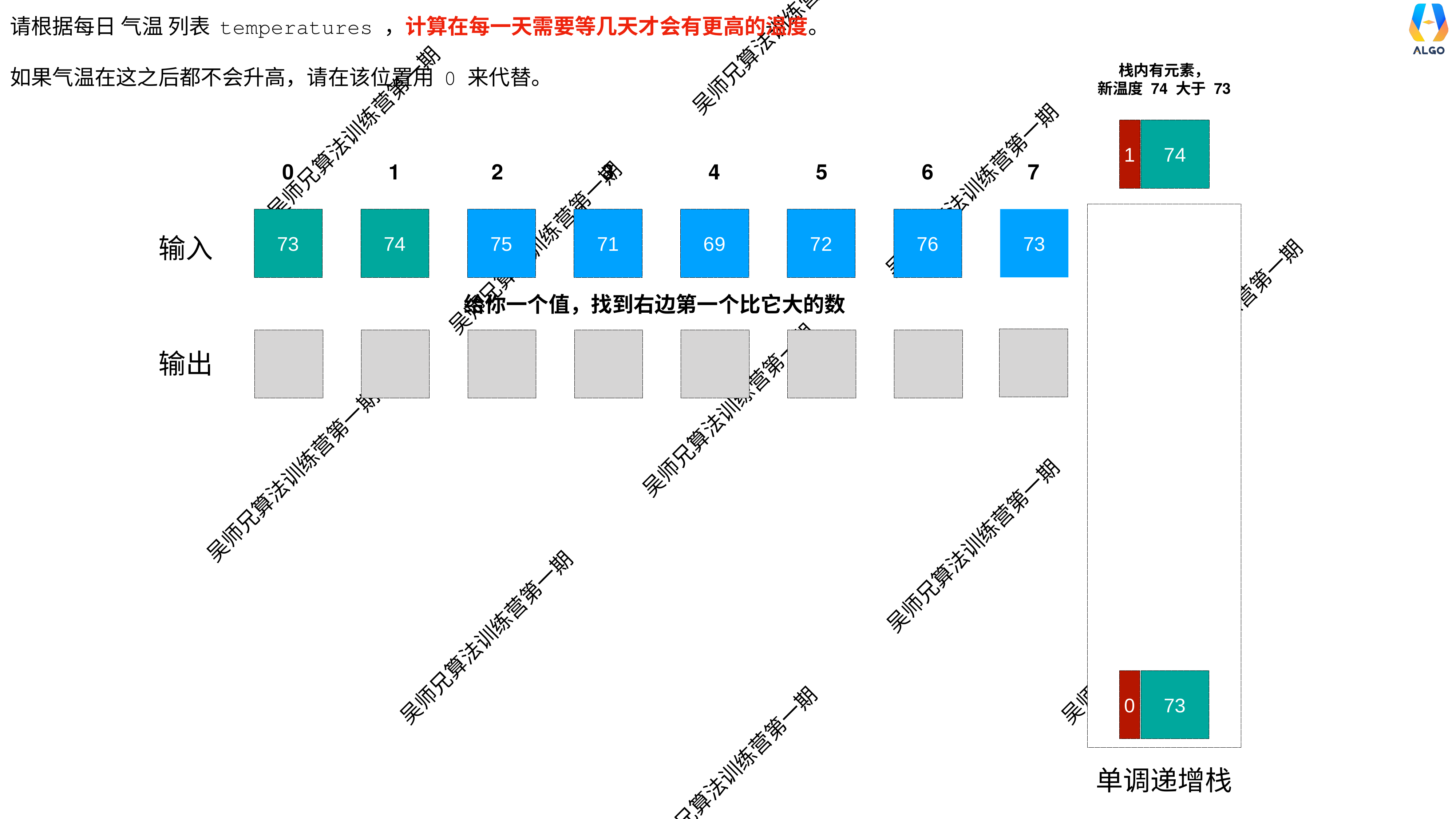

栈内有元素，
新温度 74 大于 73
1
74
0
1
2
3
4
5
6
7

73
74
75
71
69
72
76
73
输入
给你一个值，找到右边第一个比它大的数

输出
0
73
单调递增栈